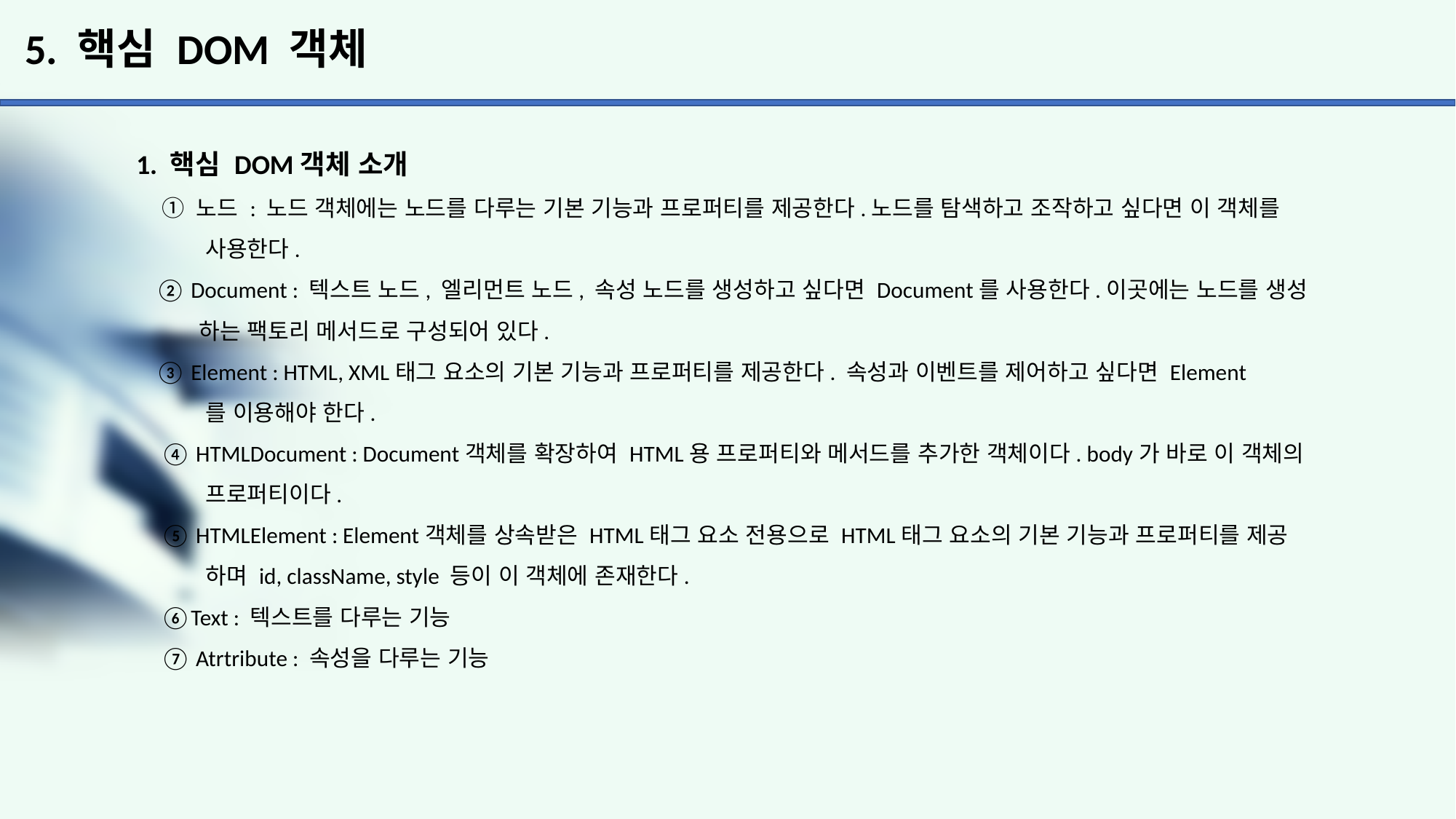

# 5. 핵심 DOM 객체
 1. 핵심 DOM객체 소개
     ① 노드 : 노드 객체에는 노드를 다루는 기본 기능과 프로퍼티를 제공한다.노드를 탐색하고 조작하고 싶다면 이 객체를
           사용한다.
     ② Document : 텍스트 노드, 엘리먼트 노드, 속성 노드를 생성하고 싶다면 Document를 사용한다.이곳에는 노드를 생성
          하는 팩토리 메서드로 구성되어 있다.
     ③ Element : HTML, XML태그 요소의 기본 기능과 프로퍼티를 제공한다. 속성과 이벤트를 제어하고 싶다면 Element
           를 이용해야 한다.
      ④ HTMLDocument : Document객체를 확장하여 HTML용 프로퍼티와 메서드를 추가한 객체이다. body가 바로 이 객체의
           프로퍼티이다.
      ⑤ HTMLElement : Element객체를 상속받은 HTML태그 요소 전용으로 HTML태그 요소의 기본 기능과 프로퍼티를 제공
           하며 id, className, style 등이 이 객체에 존재한다.
      ⑥Text : 텍스트를 다루는 기능
      ⑦ Atrtribute : 속성을 다루는 기능